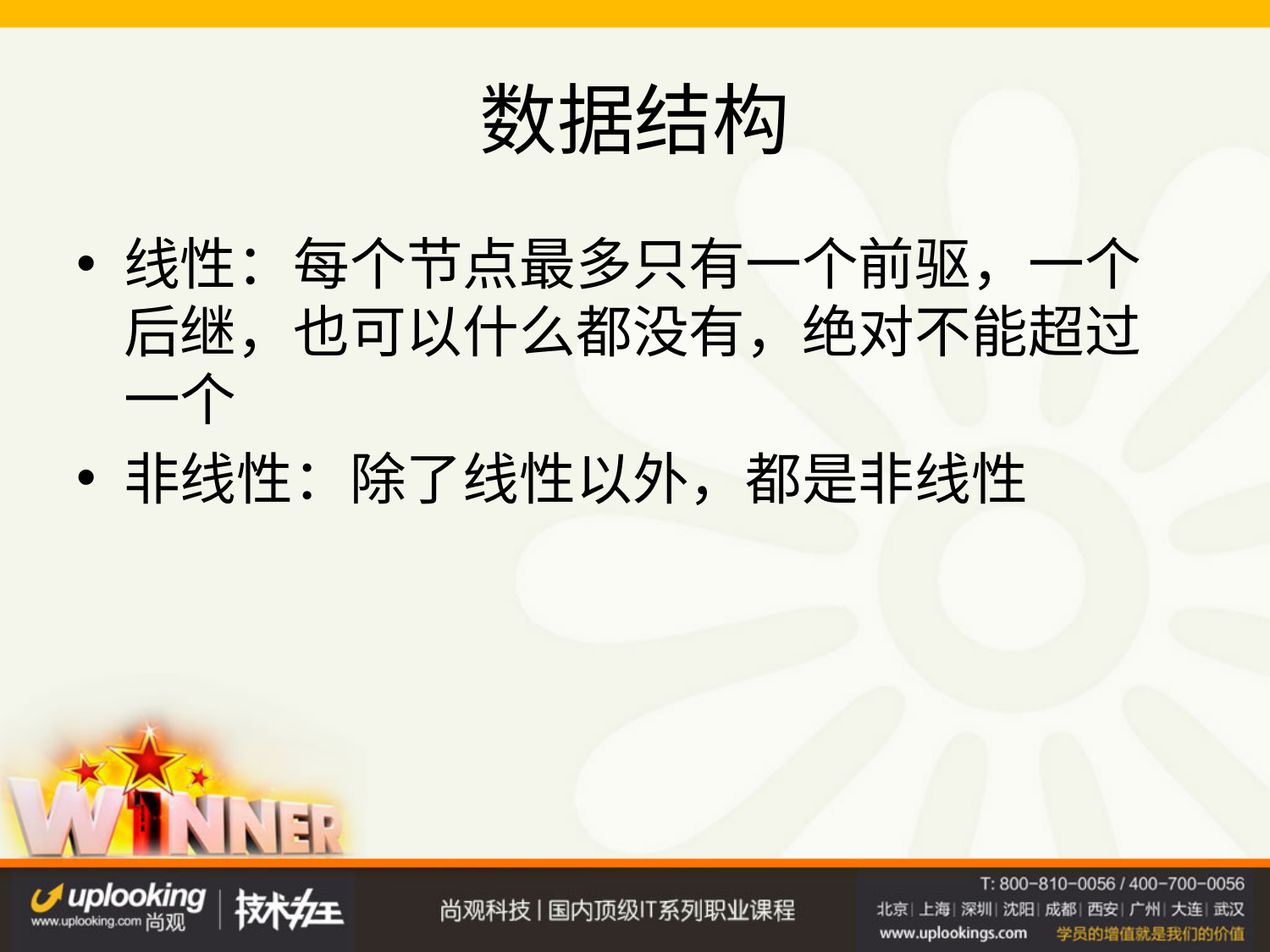

# 数据结构
线性：每个节点最多只有一个前驱，一个后继，也可以什么都没有，绝对不能超过一个
非线性：除了线性以外，都是非线性